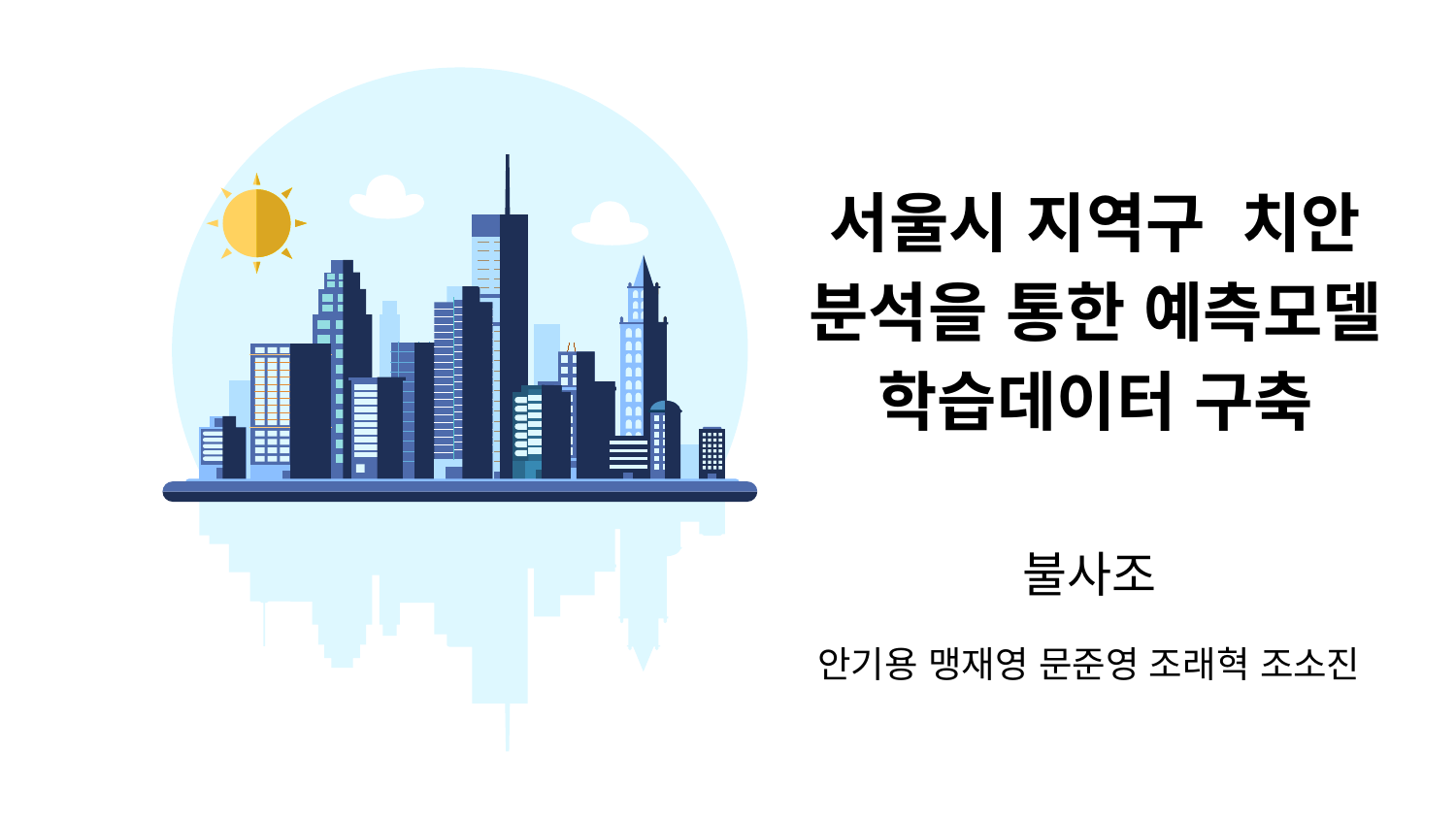

서울시 지역구  치안 분석을 통한 예측모델 학습데이터 구축

불사조
안기용 맹재영 문준영 조래혁 조소진